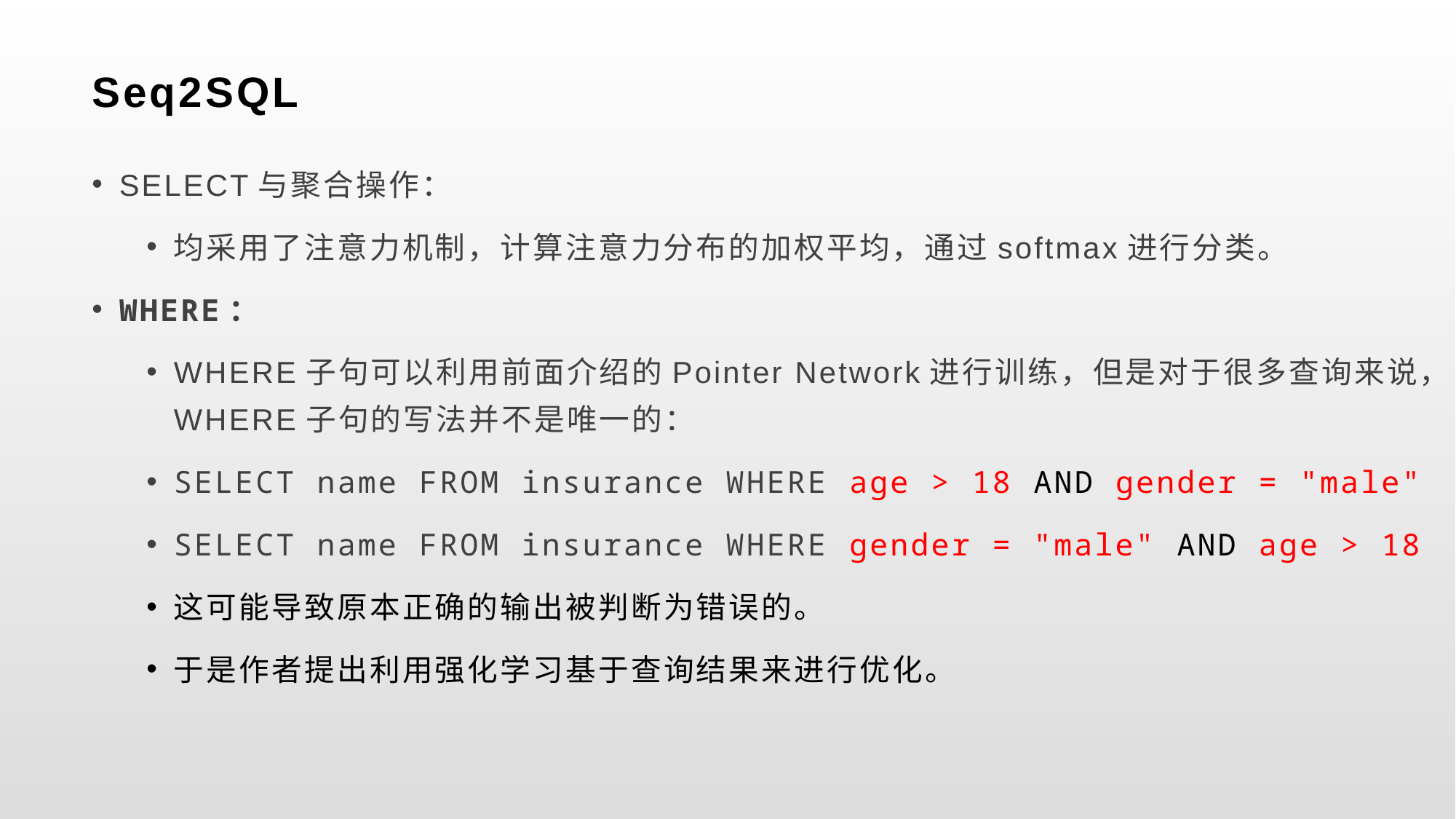

# Seq2SQL
SELECT与聚合操作：
均采用了注意力机制，计算注意力分布的加权平均，通过softmax进行分类。
WHERE：
WHERE子句可以利用前面介绍的Pointer Network进行训练，但是对于很多查询来说，WHERE子句的写法并不是唯一的：
SELECT name FROM insurance WHERE age > 18 AND gender = "male"
SELECT name FROM insurance WHERE gender = "male" AND age > 18
这可能导致原本正确的输出被判断为错误的。
于是作者提出利用强化学习基于查询结果来进行优化。